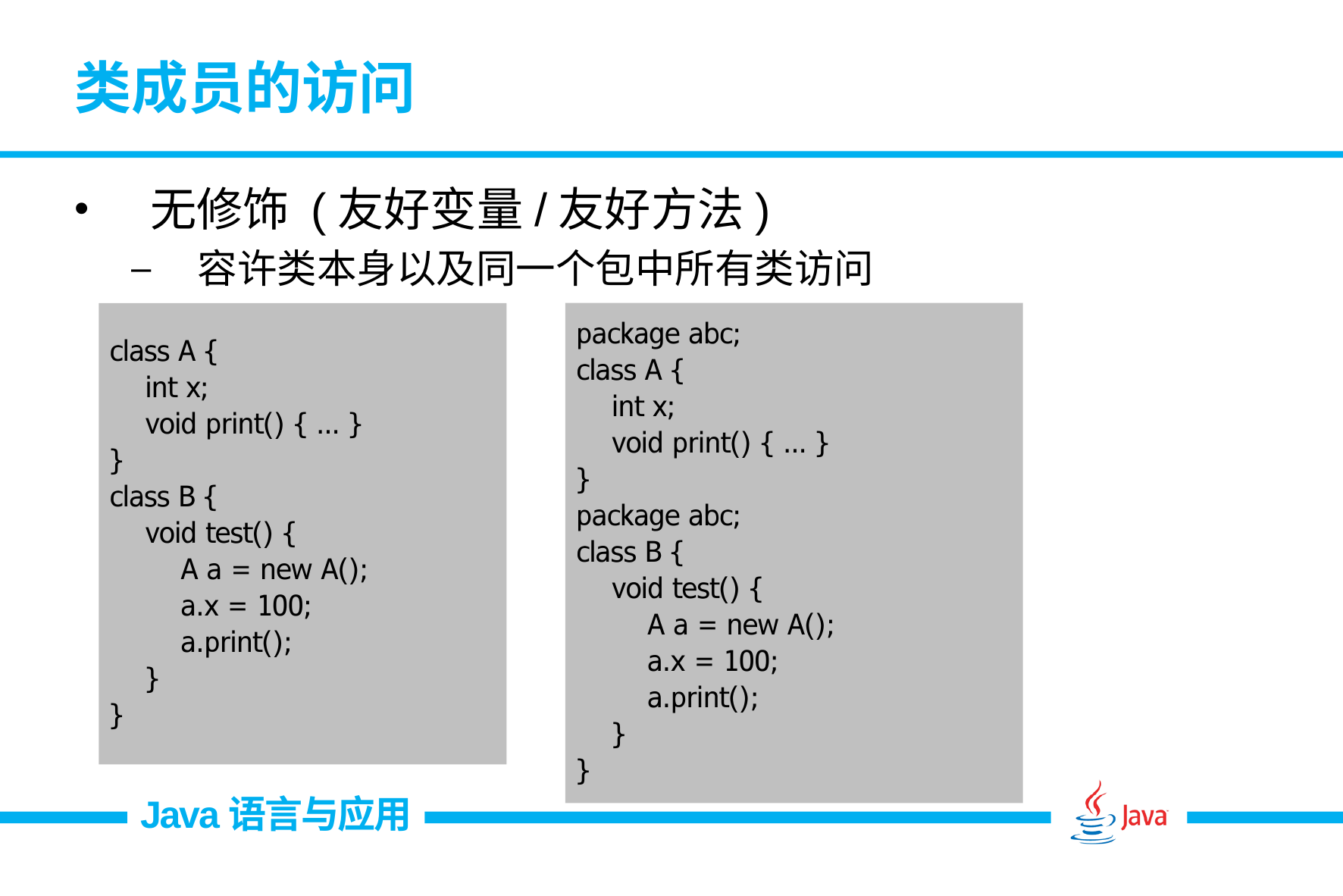

30
# 类成员的访问
无修饰 (友好变量/友好方法)
容许类本身以及同一个包中所有类访问
package abc;
class A {
    int x;
    void print() { … }
}
package abc;
class B {
    void test() {
        A a = new A();
        a.x = 100;
        a.print();
    }
}
class A {
    int x;
    void print() { … }
}
class B {
    void test() {
        A a = new A();
        a.x = 100;
        a.print();
    }
}